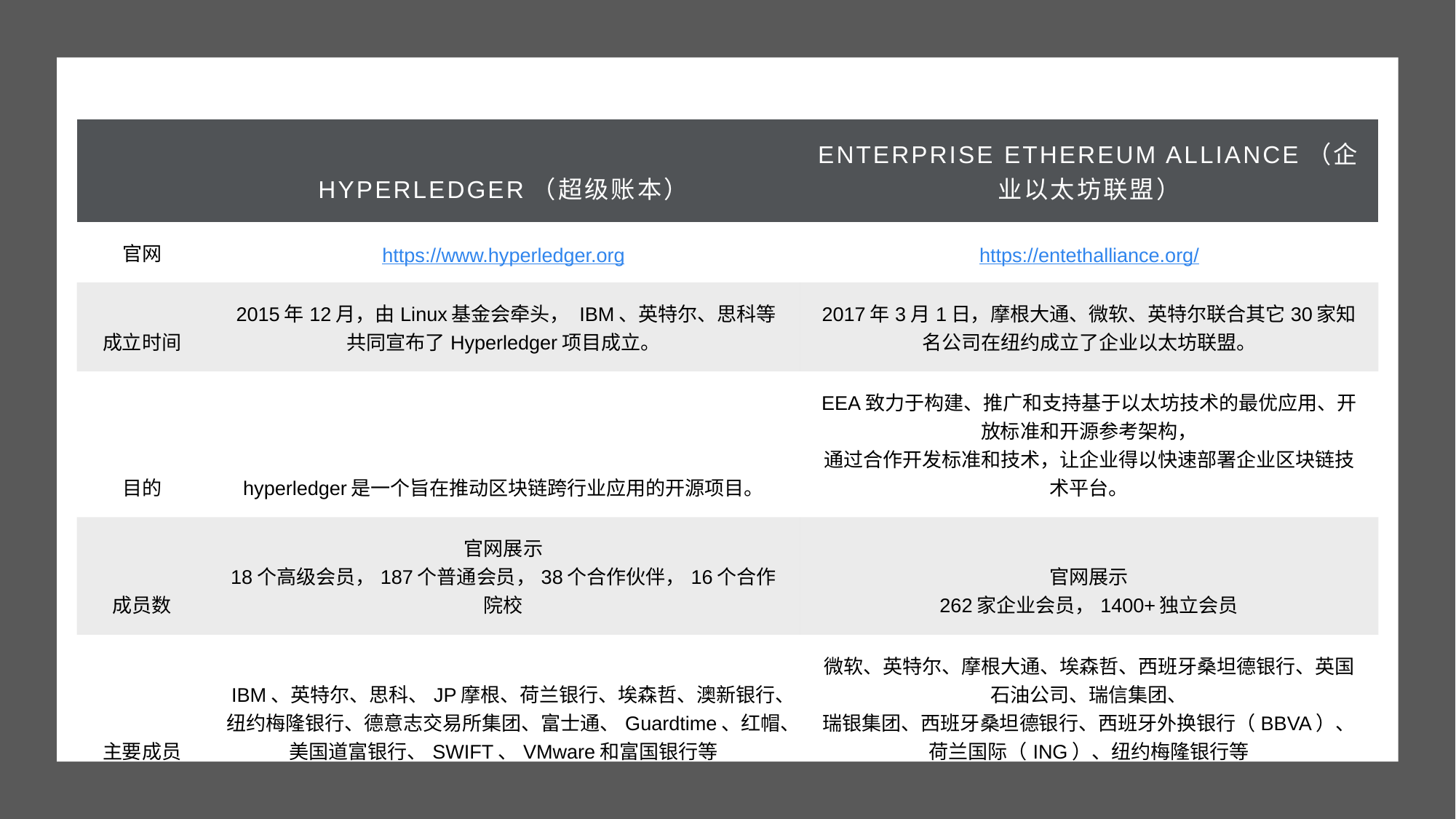

|  | hyperledger（超级账本） | Enterprise Ethereum Alliance（企业以太坊联盟） |
| --- | --- | --- |
| 官网 | https://www.hyperledger.org | https://entethalliance.org/ |
| 成立时间 | 2015年12月，由Linux基金会牵头， IBM、英特尔、思科等共同宣布了Hyperledger项目成立。 | 2017年3月1日，摩根大通、微软、英特尔联合其它30家知名公司在纽约成立了企业以太坊联盟。 |
| 目的 | hyperledger是一个旨在推动区块链跨行业应用的开源项目。 | EEA致力于构建、推广和支持基于以太坊技术的最优应用、开放标准和开源参考架构， 通过合作开发标准和技术，让企业得以快速部署企业区块链技术平台。 |
| 成员数 | 官网展示 18个高级会员，187个普通会员，38个合作伙伴，16个合作院校 | 官网展示 262家企业会员，1400+独立会员 |
| 主要成员 | IBM、英特尔、思科、JP摩根、荷兰银行、埃森哲、澳新银行、纽约梅隆银行、德意志交易所集团、富士通、Guardtime、红帽、美国道富银行、SWIFT、VMware和富国银行等 | 微软、英特尔、摩根大通、埃森哲、西班牙桑坦德银行、英国石油公司、瑞信集团、 瑞银集团、西班牙桑坦德银行、西班牙外换银行（BBVA）、荷兰国际（ING）、纽约梅隆银行等 |